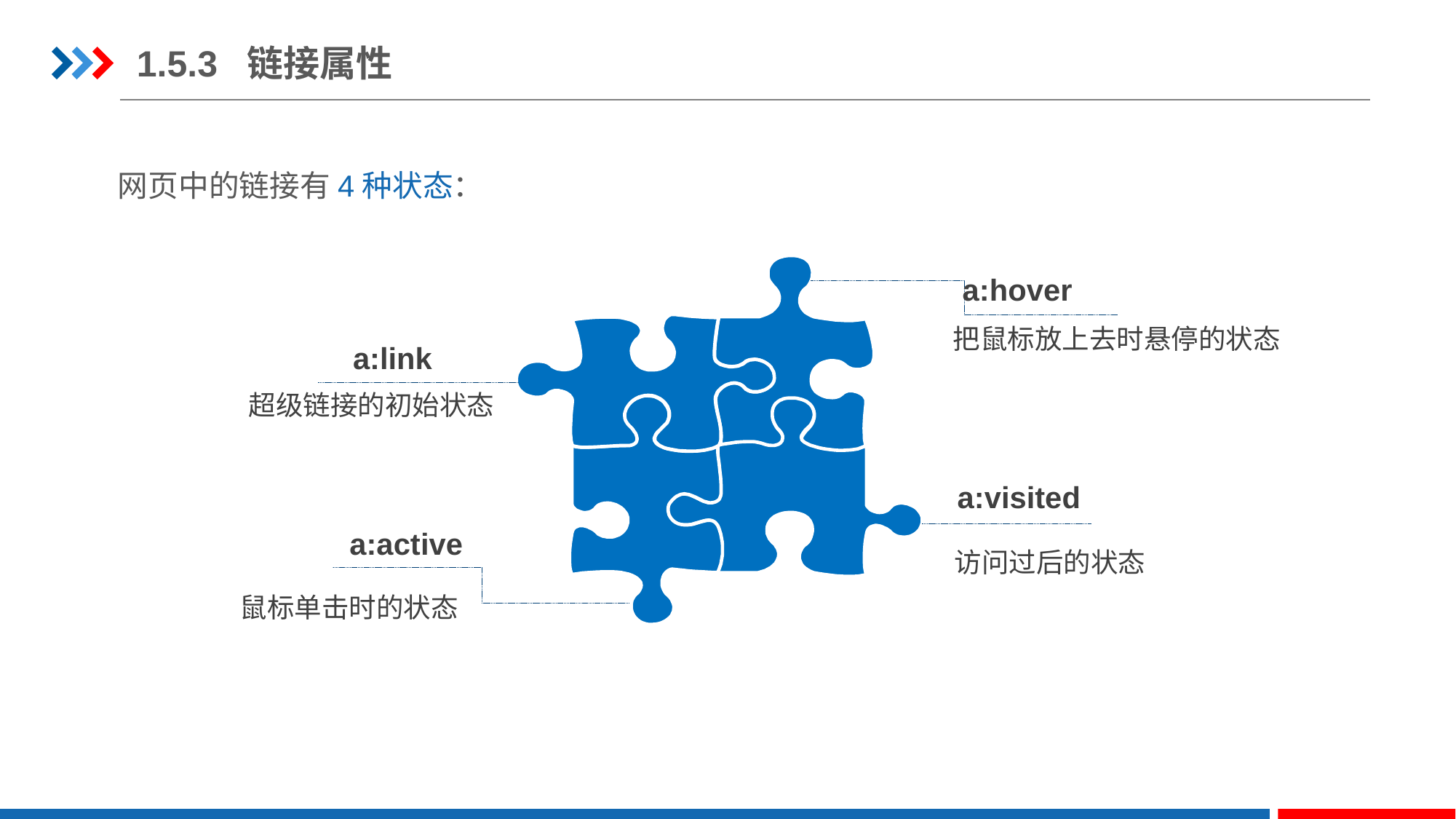

1.5.3  链接属性
网页中的链接有4种状态：

a:hover

把鼠标放上去时悬停的状态
a:link
超级链接的初始状态

a:visited
a:active
访问过后的状态
鼠标单击时的状态